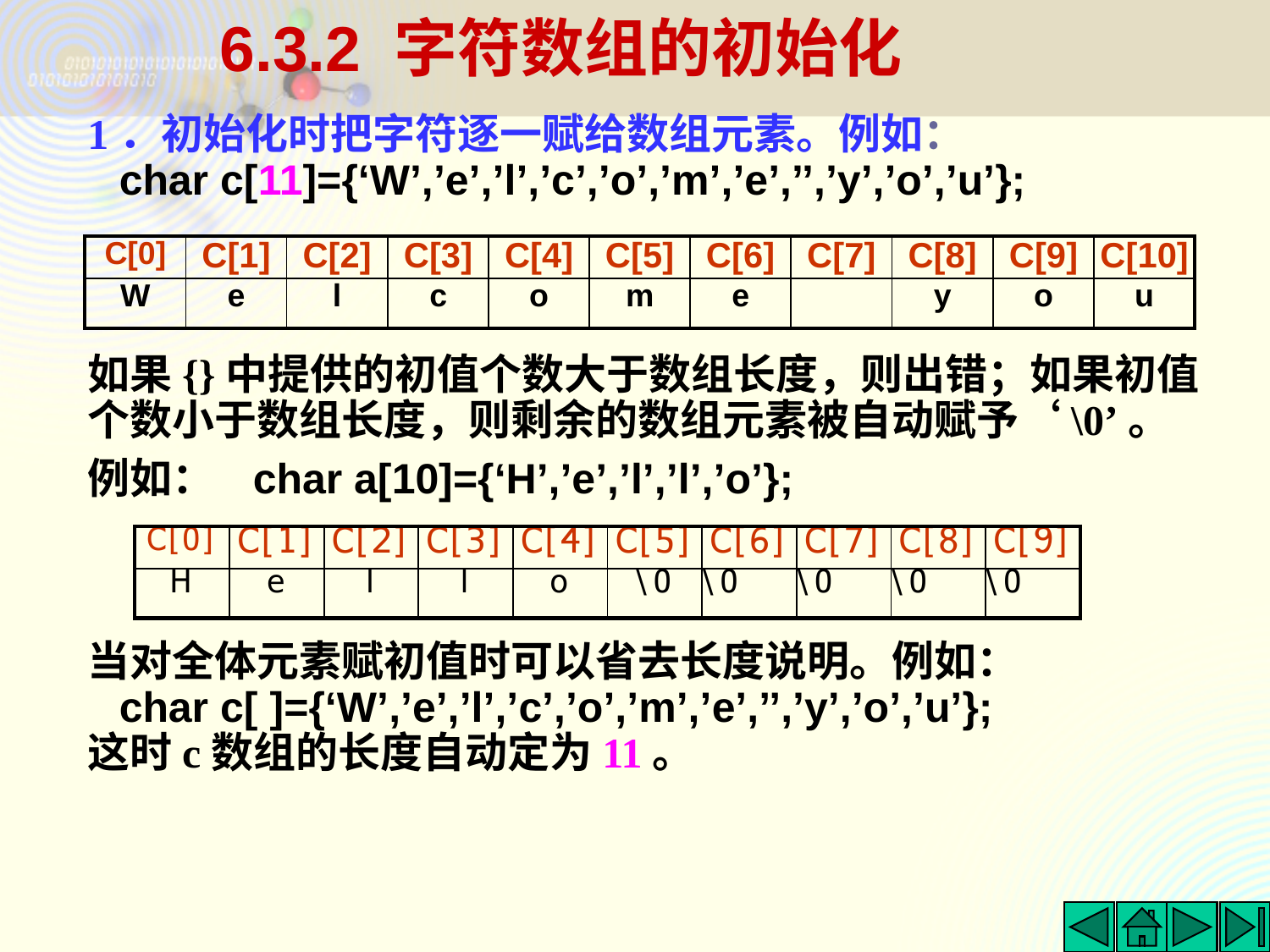

6.3.2 字符数组的初始化
1．初始化时把字符逐一赋给数组元素。例如：
   char c[11]={‘W’,’e’,’l’,’c’,’o’,’m’,’e’,’’,’y’,’o’,’u’};

如果{}中提供的初值个数大于数组长度，则出错；如果初值个数小于数组长度，则剩余的数组元素被自动赋予‘\0’。
例如：   char a[10]={‘H’,’e’,’l’,’l’,’o’};

当对全体元素赋初值时可以省去长度说明。例如：
   char c[ ]={‘W’,’e’,’l’,’c’,’o’,’m’,’e’,’’,’y’,’o’,’u’};
这时c数组的长度自动定为11。
| C[0] | C[1] | C[2] | C[3] | C[4] | C[5] | C[6] | C[7] | C[8] | C[9] | C[10] |
| --- | --- | --- | --- | --- | --- | --- | --- | --- | --- | --- |
| W | e | l | c | o | m | e |  | y | o | u |
| C[0] | C[1] | C[2] | C[3] | C[4] | C[5] | C[6] | C[7] | C[8] | C[9] |
| --- | --- | --- | --- | --- | --- | --- | --- | --- | --- |
| H | e | l | l | o | \0 | \0 | \0 | \0 | \0 |